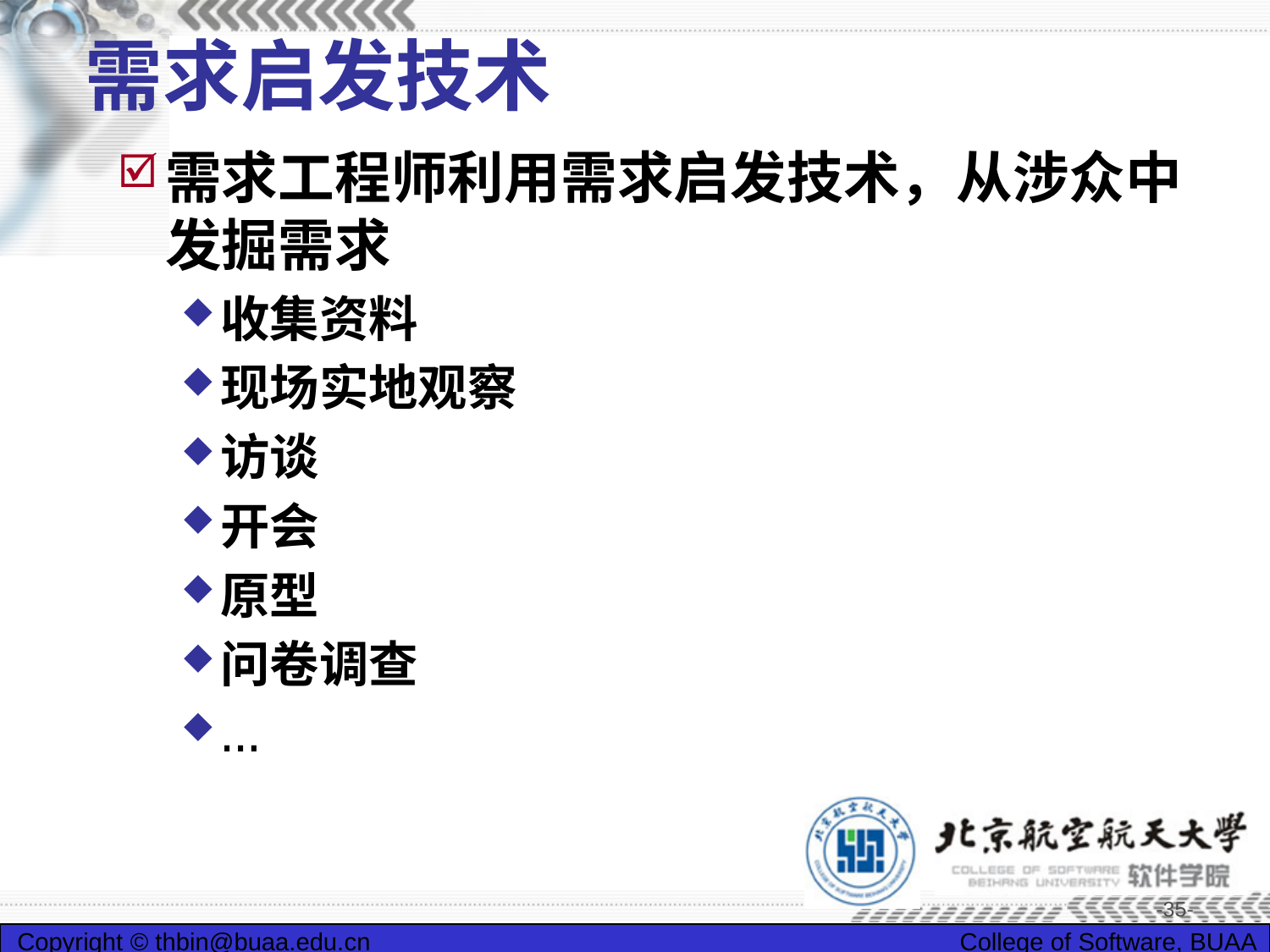

# 需求启发技术
需求工程师利用需求启发技术，从涉众中发掘需求
收集资料
现场实地观察
访谈
开会
原型
问卷调查
…
-35-